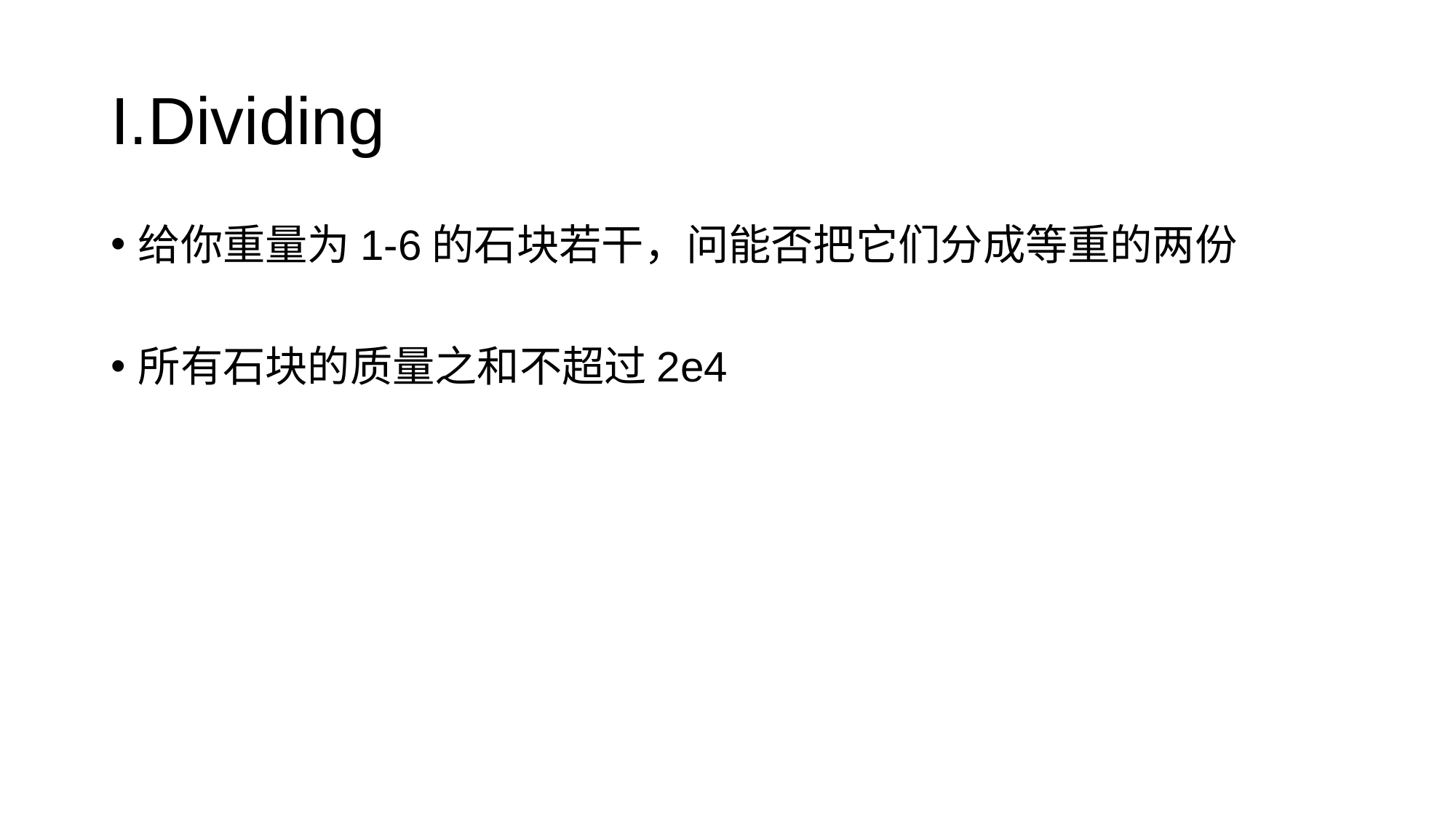

# I.Dividing
给你重量为1-6的石块若干，问能否把它们分成等重的两份

所有石块的质量之和不超过2e4